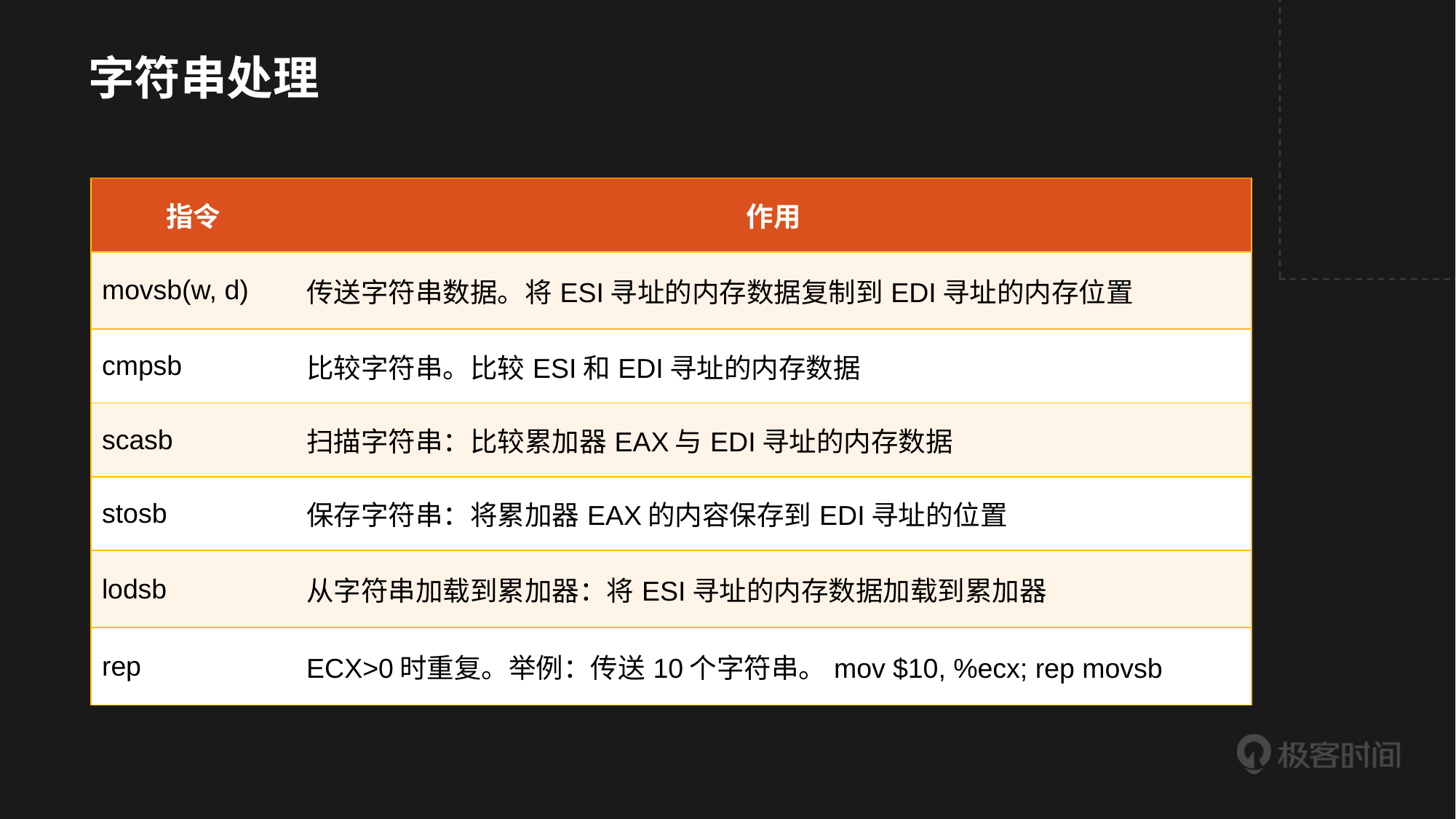

字符串处理
| 指令 | 作用 |
| --- | --- |
| movsb(w, d) | 传送字符串数据。将ESI寻址的内存数据复制到EDI寻址的内存位置 |
| cmpsb | 比较字符串。比较ESI和EDI寻址的内存数据 |
| scasb | 扫描字符串：比较累加器EAX与EDI寻址的内存数据 |
| stosb | 保存字符串：将累加器EAX的内容保存到EDI寻址的位置 |
| lodsb | 从字符串加载到累加器：将ESI寻址的内存数据加载到累加器 |
| rep | ECX>0时重复。举例：传送10个字符串。mov $10, %ecx; rep movsb |